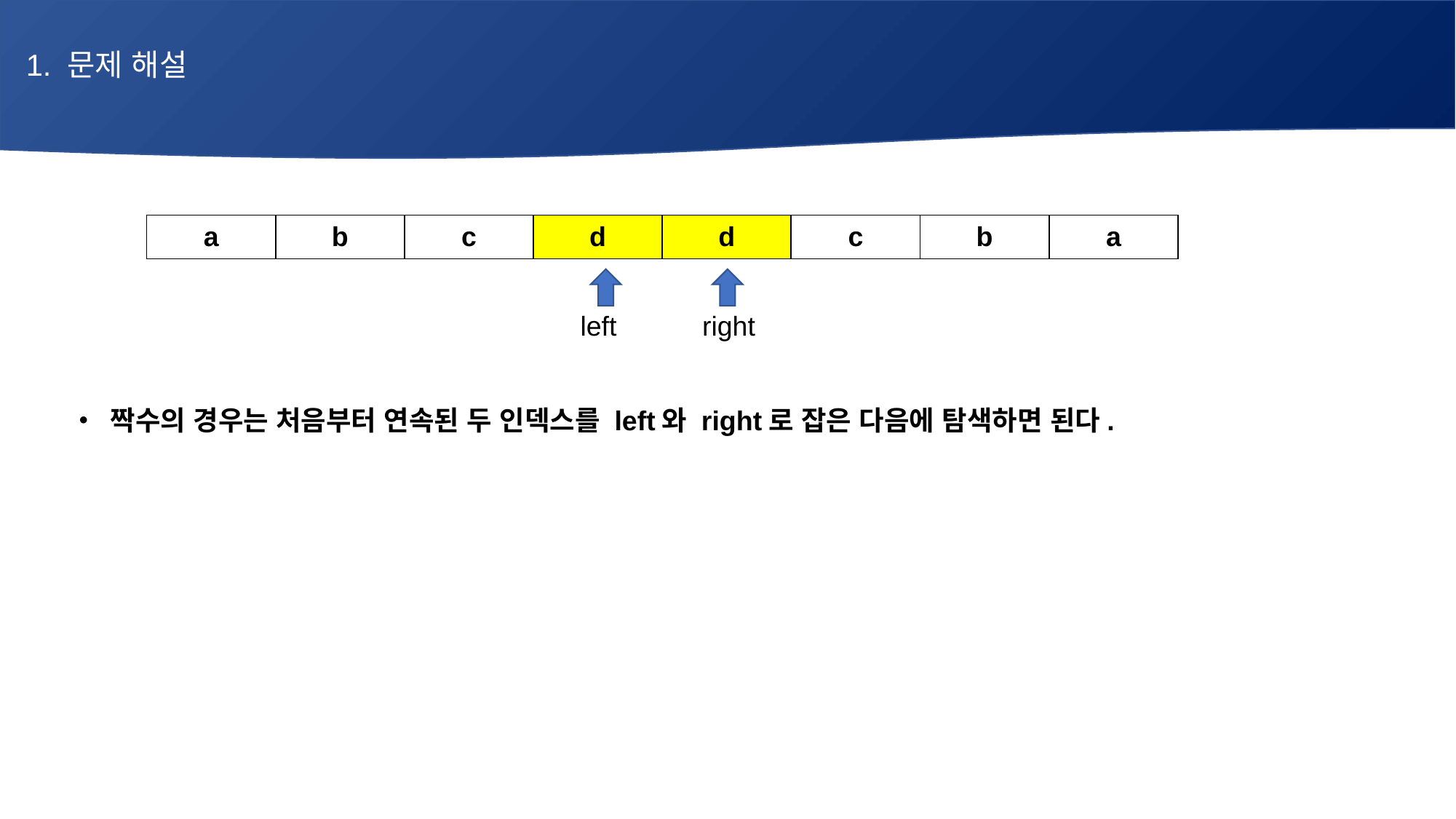

1. 문제 해설
# 매주 1 과제 LV2

 • 짝수의 경우는 처음부터 연속된 두 인덱스를 left와 right로 잡은 다음에 탐색하면 된다.

| a | b | c | d | d | c | b | a |
| --- | --- | --- | --- | --- | --- | --- | --- |

left
right